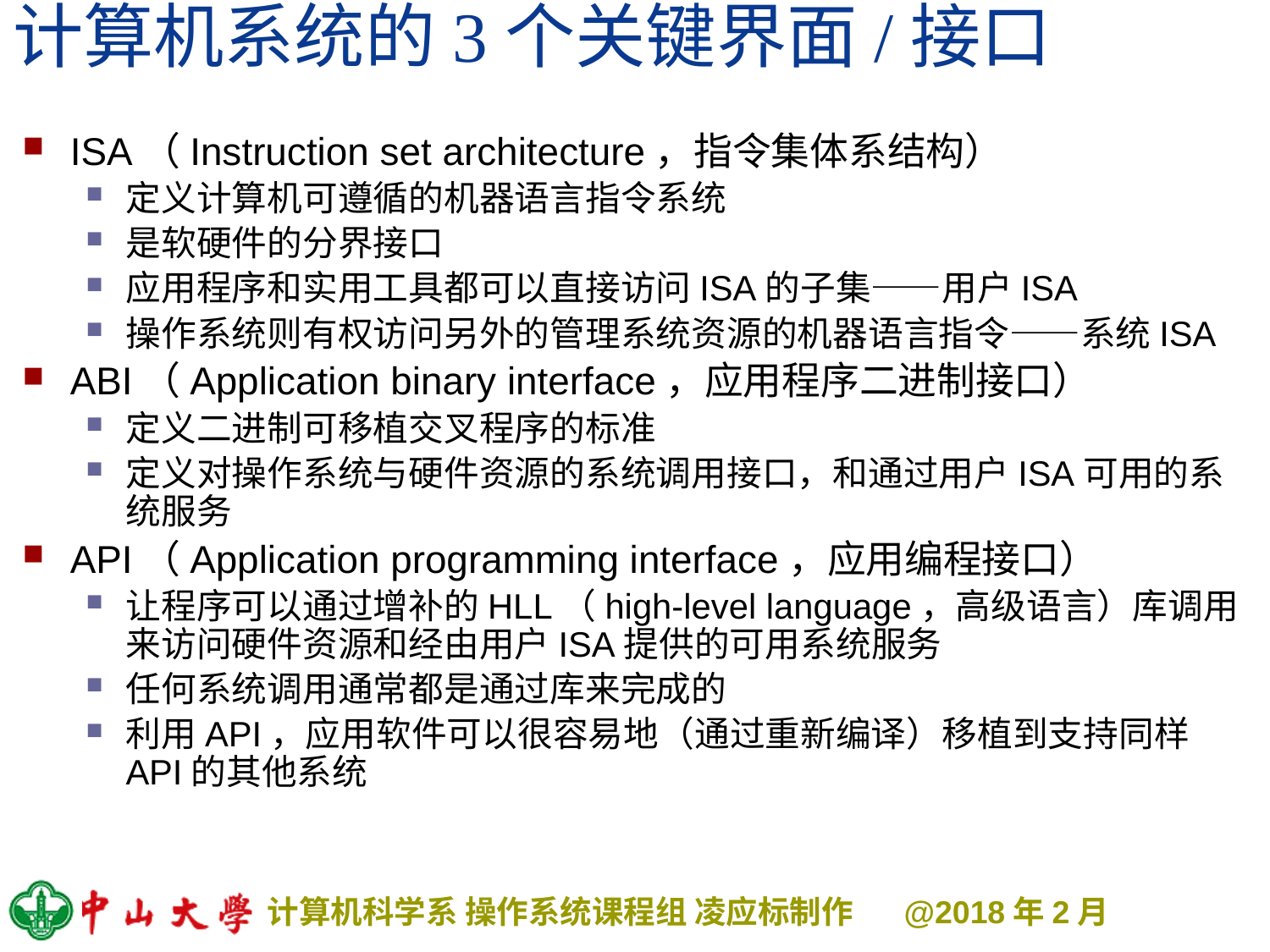

# 计算机系统的3个关键界面/接口
ISA（Instruction set architecture，指令集体系结构）
定义计算机可遵循的机器语言指令系统
是软硬件的分界接口
应用程序和实用工具都可以直接访问ISA的子集——用户ISA
操作系统则有权访问另外的管理系统资源的机器语言指令——系统ISA
ABI（Application binary interface，应用程序二进制接口）
定义二进制可移植交叉程序的标准
定义对操作系统与硬件资源的系统调用接口，和通过用户ISA可用的系统服务
API（Application programming interface，应用编程接口）
让程序可以通过增补的HLL（high-level language，高级语言）库调用来访问硬件资源和经由用户ISA提供的可用系统服务
任何系统调用通常都是通过库来完成的
利用API，应用软件可以很容易地（通过重新编译）移植到支持同样API的其他系统